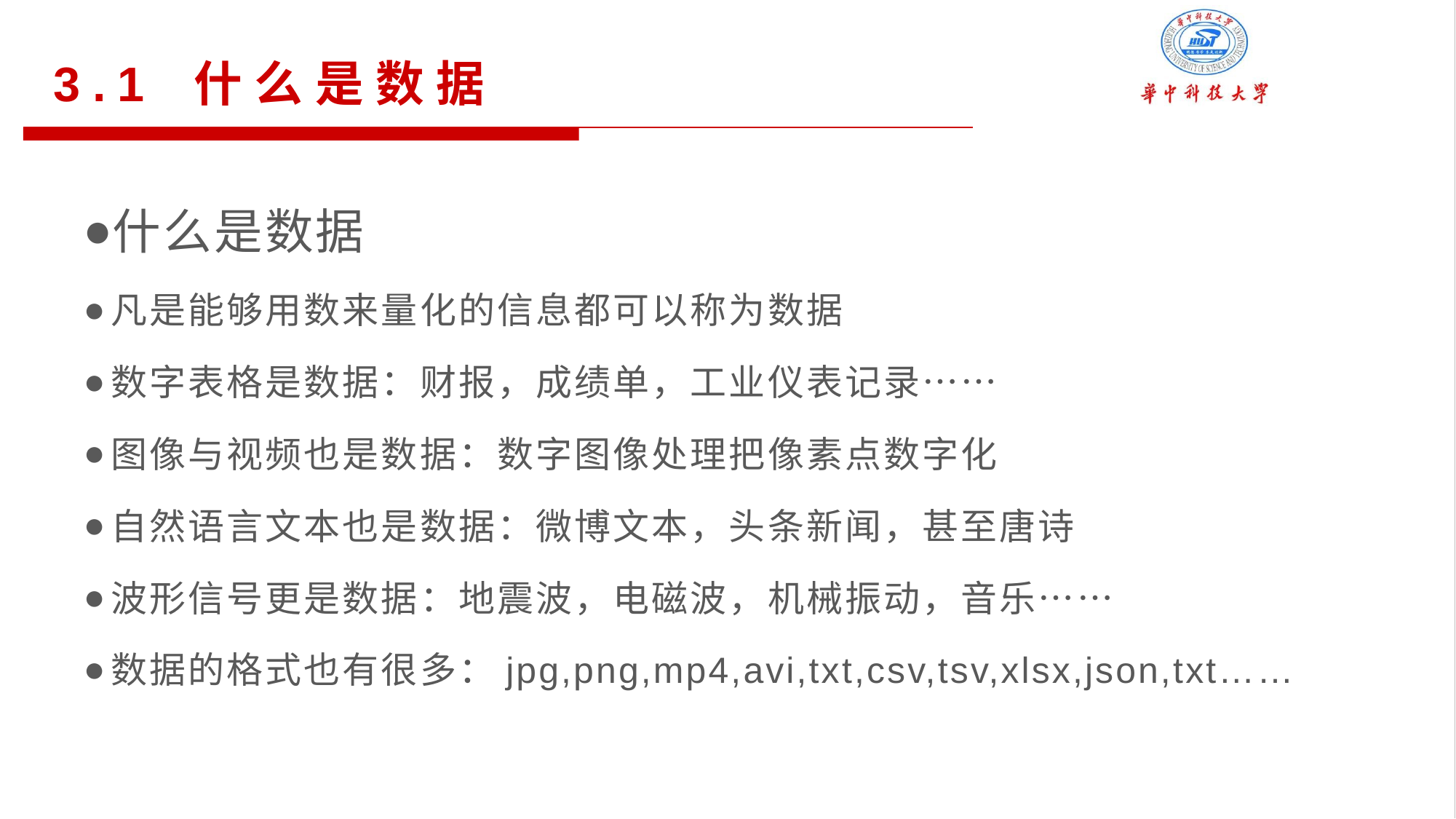

3.1 什么是数据

什么是数据
凡是能够用数来量化的信息都可以称为数据
数字表格是数据：财报，成绩单，工业仪表记录……
图像与视频也是数据：数字图像处理把像素点数字化
自然语言文本也是数据：微博文本，头条新闻，甚至唐诗
波形信号更是数据：地震波，电磁波，机械振动，音乐……
数据的格式也有很多：jpg,png,mp4,avi,txt,csv,tsv,xlsx,json,txt……